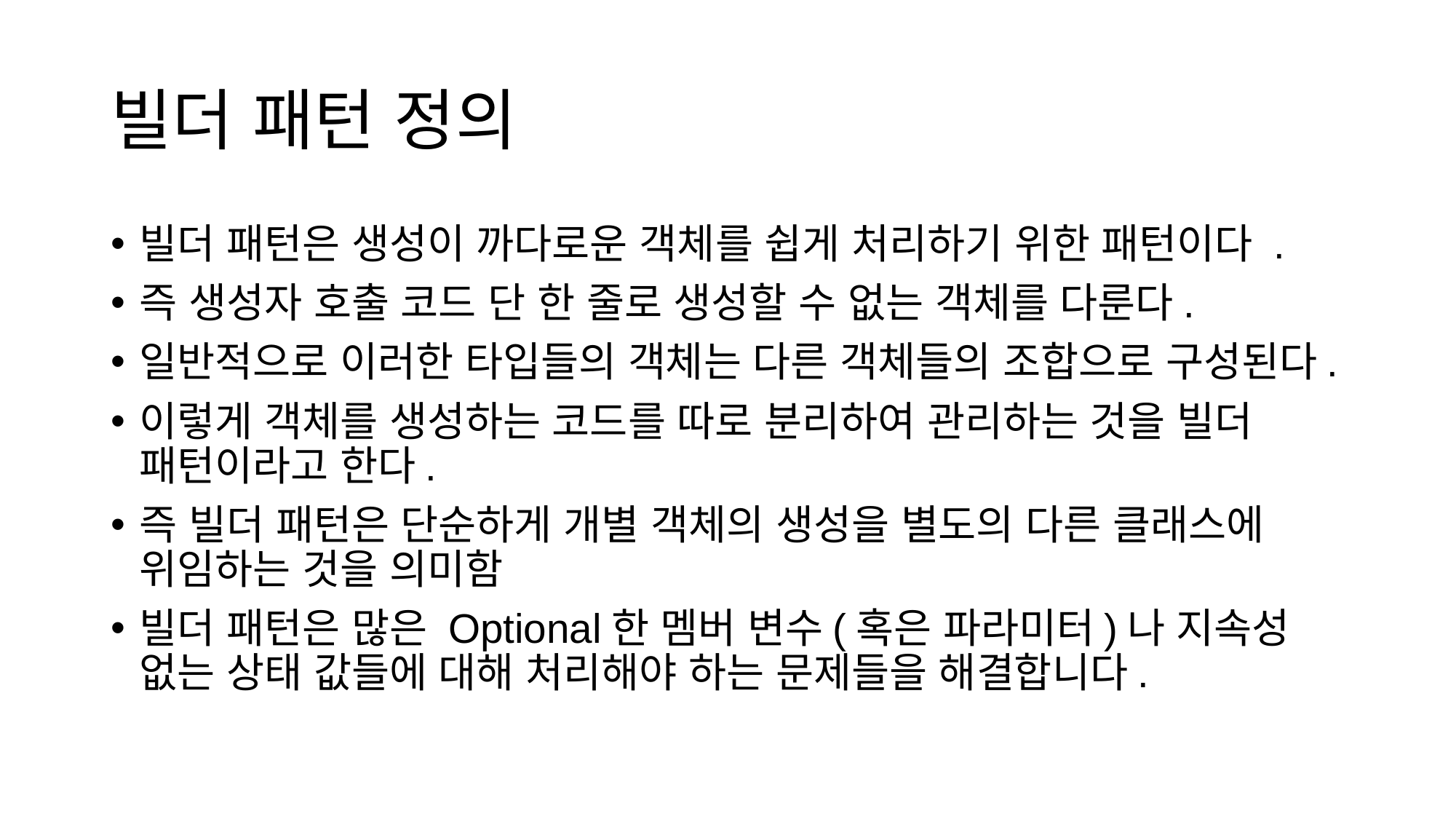

# 빌더 패턴 정의
빌더 패턴은 생성이 까다로운 객체를 쉽게 처리하기 위한 패턴이다 .
즉 생성자 호출 코드 단 한 줄로 생성할 수 없는 객체를 다룬다.
일반적으로 이러한 타입들의 객체는 다른 객체들의 조합으로 구성된다.
이렇게 객체를 생성하는 코드를 따로 분리하여 관리하는 것을 빌더 패턴이라고 한다.
즉 빌더 패턴은 단순하게 개별 객체의 생성을 별도의 다른 클래스에 위임하는 것을 의미함
빌더 패턴은 많은 Optional한 멤버 변수(혹은 파라미터)나 지속성 없는 상태 값들에 대해 처리해야 하는 문제들을 해결합니다.